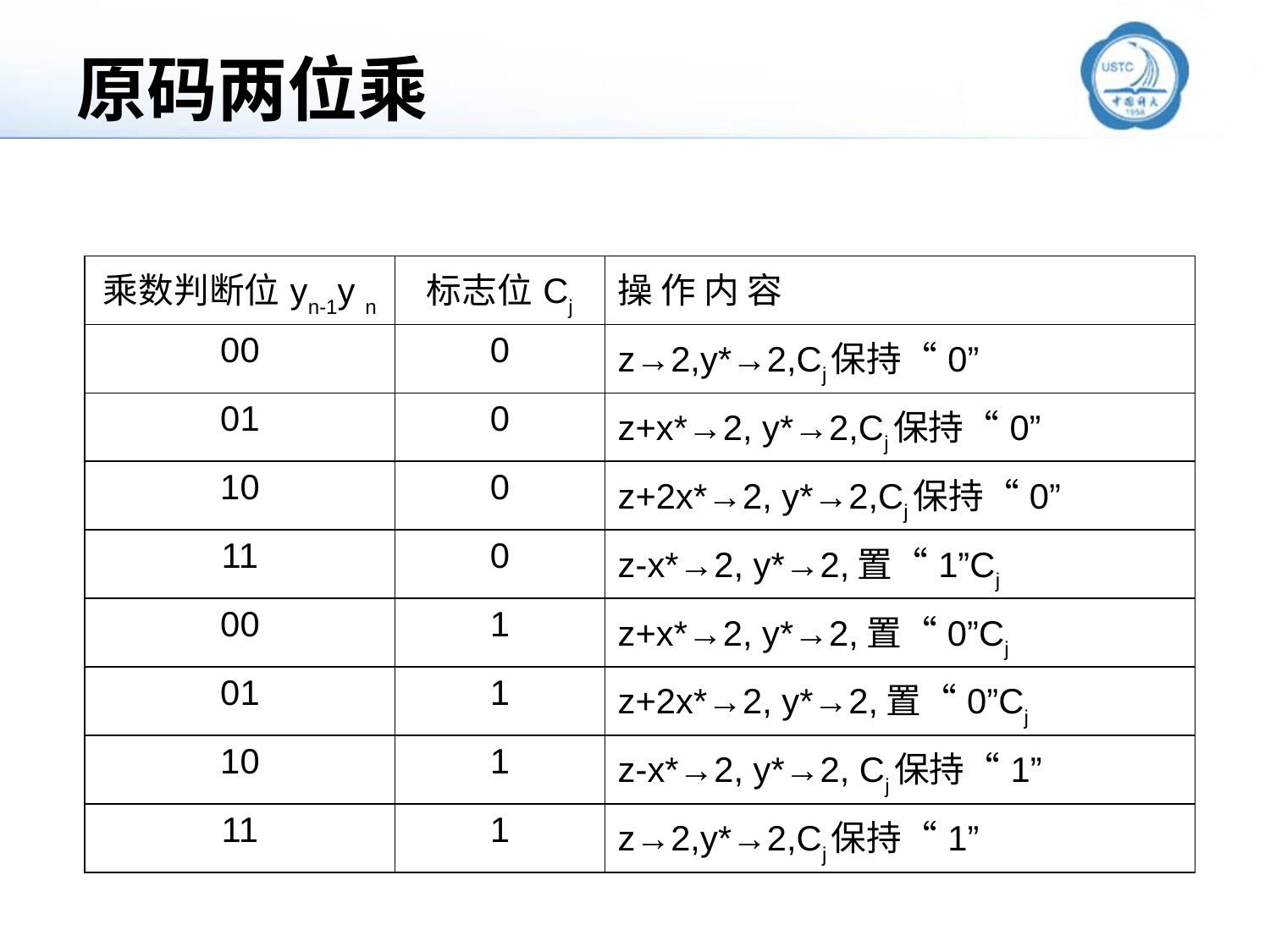

# 原码两位乘
| 乘数判断位yn-1y n | 标志位Cj | 操 作 内 容 |
| --- | --- | --- |
| 00 | 0 | z→2,y\*→2,Cj保持“0” |
| 01 | 0 | z+x\*→2, y\*→2,Cj保持“0” |
| 10 | 0 | z+2x\*→2, y\*→2,Cj保持“0” |
| 11 | 0 | z-x\*→2, y\*→2,置“1”Cj |
| 00 | 1 | z+x\*→2, y\*→2,置“0”Cj |
| 01 | 1 | z+2x\*→2, y\*→2,置“0”Cj |
| 10 | 1 | z-x\*→2, y\*→2, Cj保持“1” |
| 11 | 1 | z→2,y\*→2,Cj保持“1” |